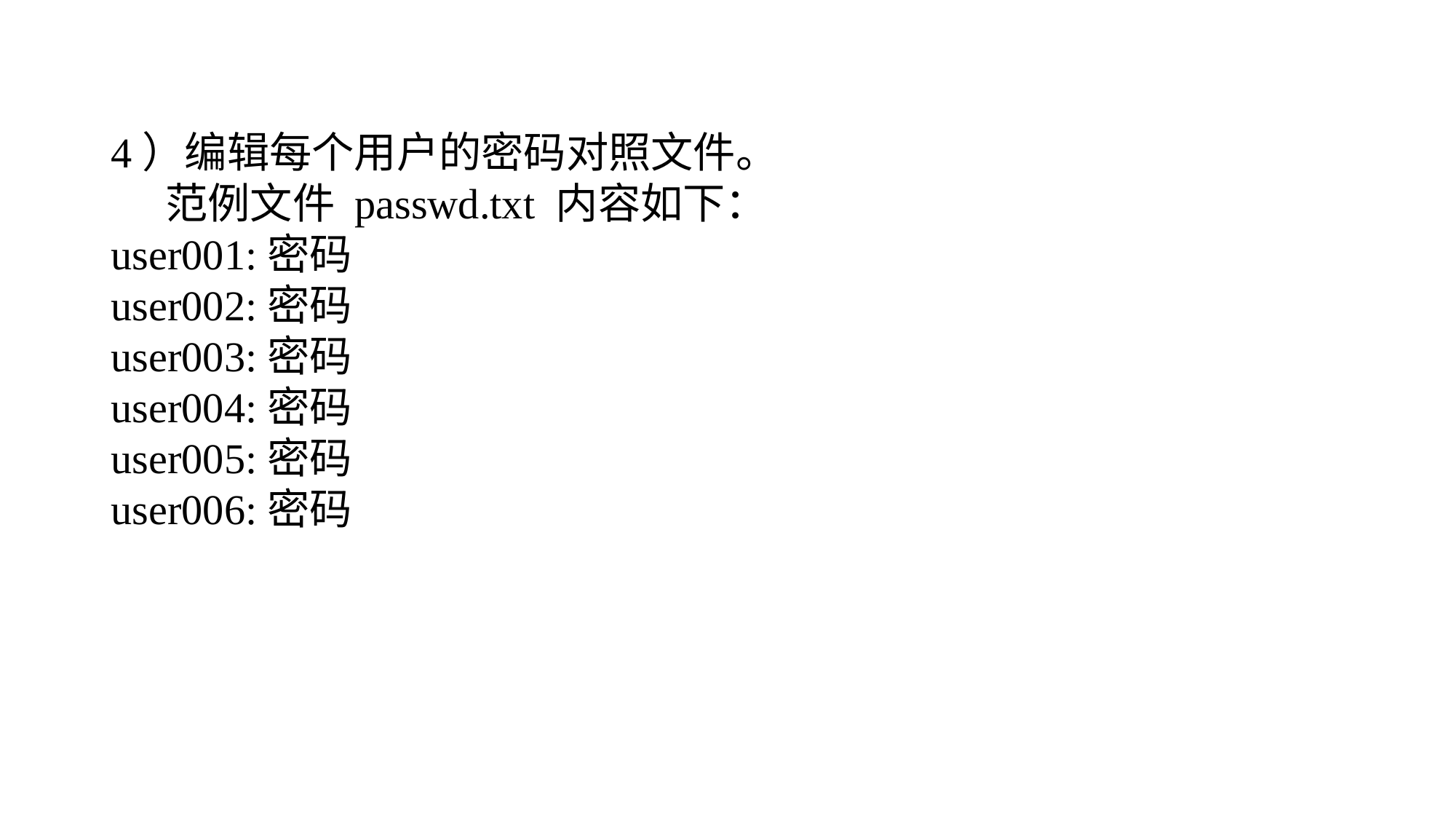

4）编辑每个用户的密码对照文件。
范例文件 passwd.txt 内容如下：
user001:密码
user002:密码
user003:密码
user004:密码
user005:密码
user006:密码